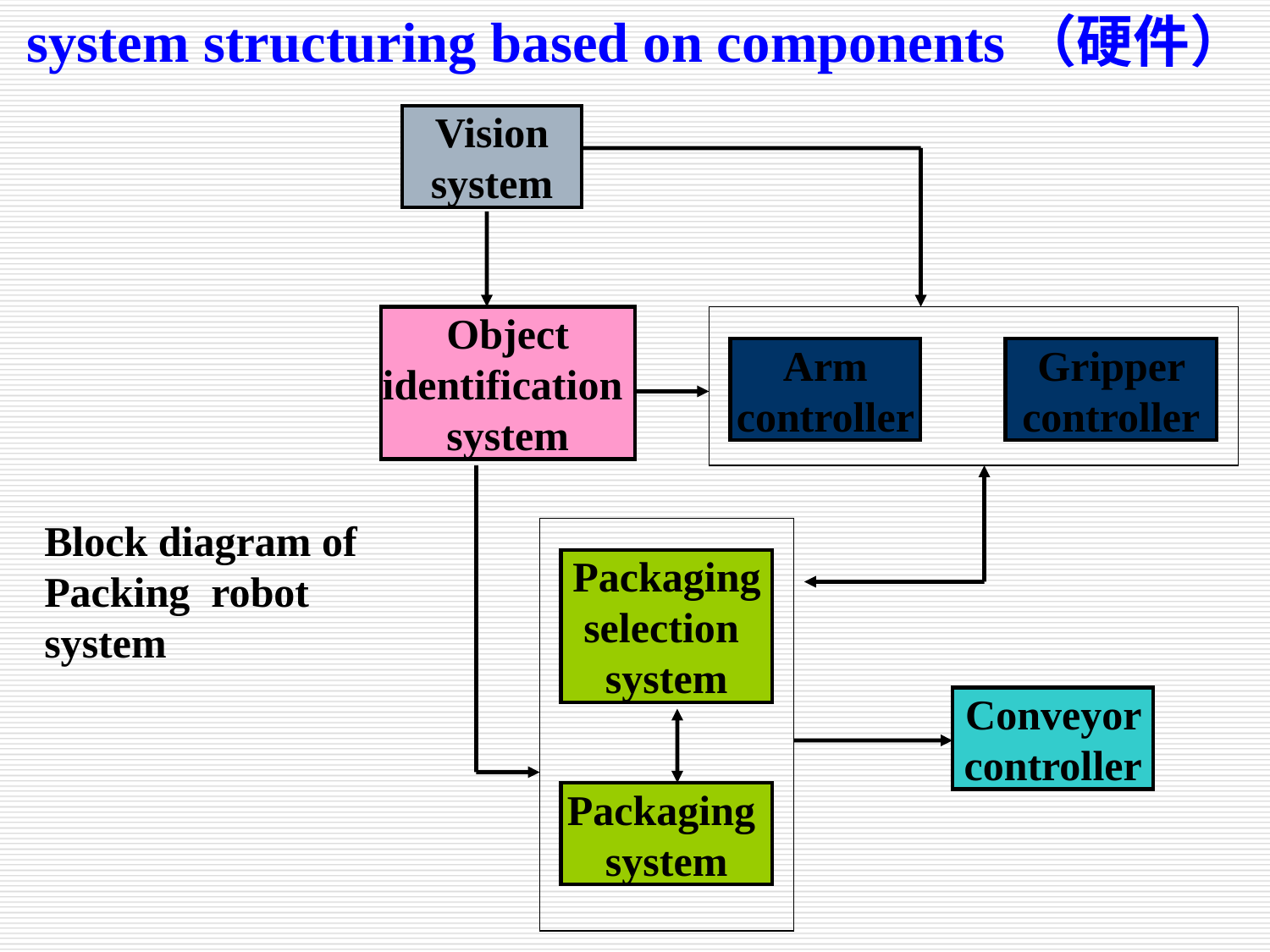

system structuring based on components（硬件）
Vision system

Object identification  system

Arm controller
Gripper controller

Packaging selection  system

Conveyor controller

Packaging  system
Block diagram of Packing  robot system